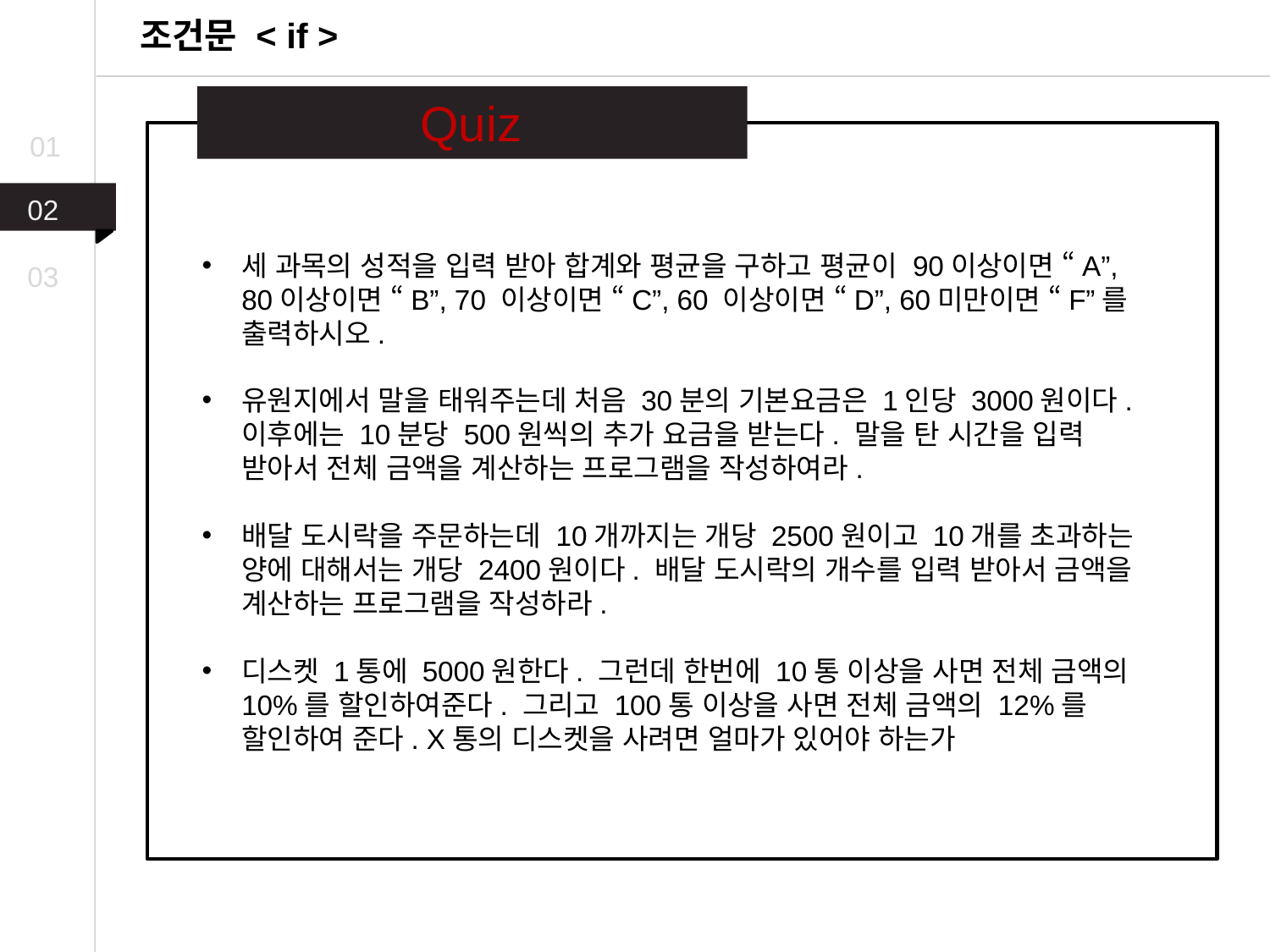

조건문 < if >
Quiz

01

02

세 과목의 성적을 입력 받아 합계와 평균을 구하고 평균이 90이상이면 “A”, 80이상이면 “B”, 70 이상이면 “C”, 60 이상이면 “D”, 60미만이면 “F”를 출력하시오.

유원지에서 말을 태워주는데 처음 30분의 기본요금은 1인당 3000원이다. 이후에는 10분당 500원씩의 추가 요금을 받는다. 말을 탄 시간을 입력 받아서 전체 금액을 계산하는 프로그램을 작성하여라.

배달 도시락을 주문하는데 10개까지는 개당 2500원이고 10개를 초과하는 양에 대해서는 개당 2400원이다. 배달 도시락의 개수를 입력 받아서 금액을 계산하는 프로그램을 작성하라.

디스켓 1통에 5000원한다. 그런데 한번에 10통 이상을 사면 전체 금액의 10%를 할인하여준다. 그리고 100통 이상을 사면 전체 금액의 12%를 할인하여 준다. X통의 디스켓을 사려면 얼마가 있어야 하는가
03